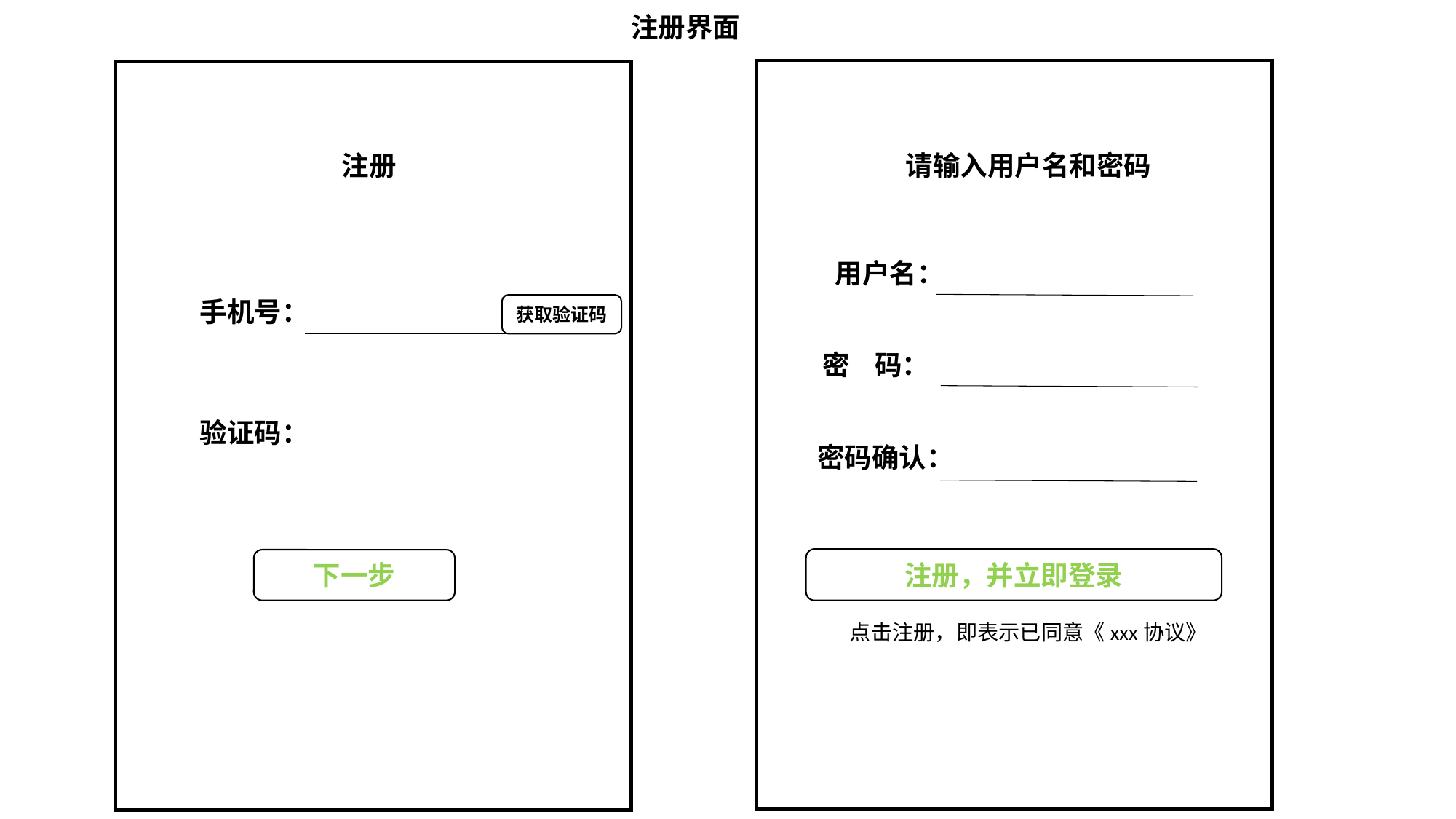

注册界面

注册
请输入用户名和密码
用户名：
手机号：
获取验证码
密    码：
验证码：
密码确认：
注册，并立即登录
下一步
点击注册，即表示已同意《xxx协议》